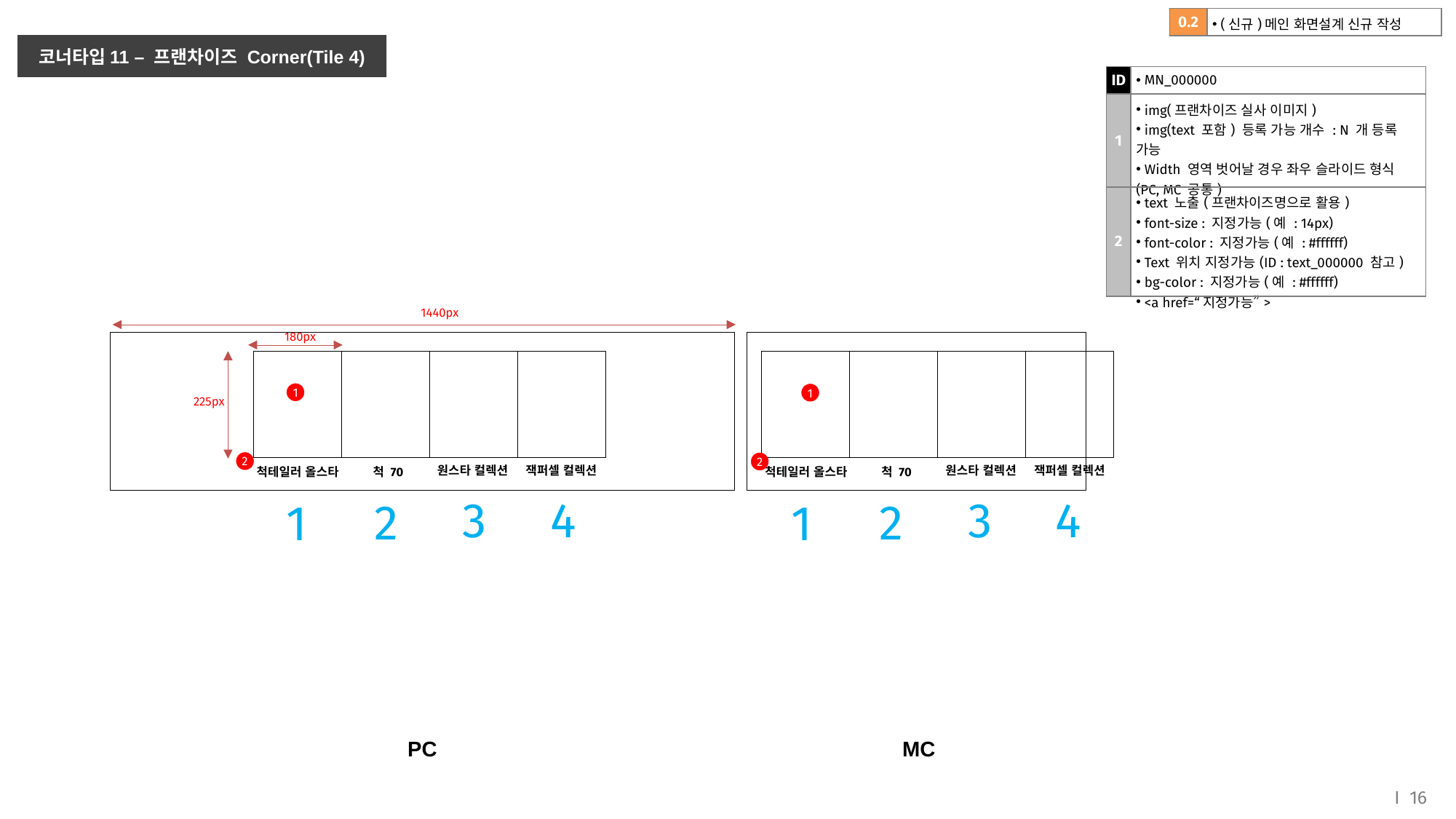

| 0.2 | (신규)메인 화면설계 신규 작성 |
| --- | --- |
코너타입11 – 프랜차이즈 Corner(Tile 4)
| ID | MN\_000000 |
| --- | --- |
| 1 | img(프랜차이즈 실사 이미지) img(text 포함) 등록 가능 개수 : N 개 등록 가능 Width 영역 벗어날 경우 좌우 슬라이드 형식 (PC, MC 공통) |
| 2 | text 노출(프랜차이즈명으로 활용) font-size : 지정가능(예 : 14px) font-color : 지정가능(예 : #ffffff) Text 위치 지정가능(ID : text\_000000 참고) bg-color : 지정가능(예 : #ffffff) <a href=“지정가능”> |
1440px
180px

1
1
225px
2
2
원스타 컬렉션
잭퍼셀 컬렉션
원스타 컬렉션
잭퍼셀 컬렉션
척 70
척 70
척테일러 올스타
척테일러 올스타
4
4
3
3
2
2
1
1
PC
MC